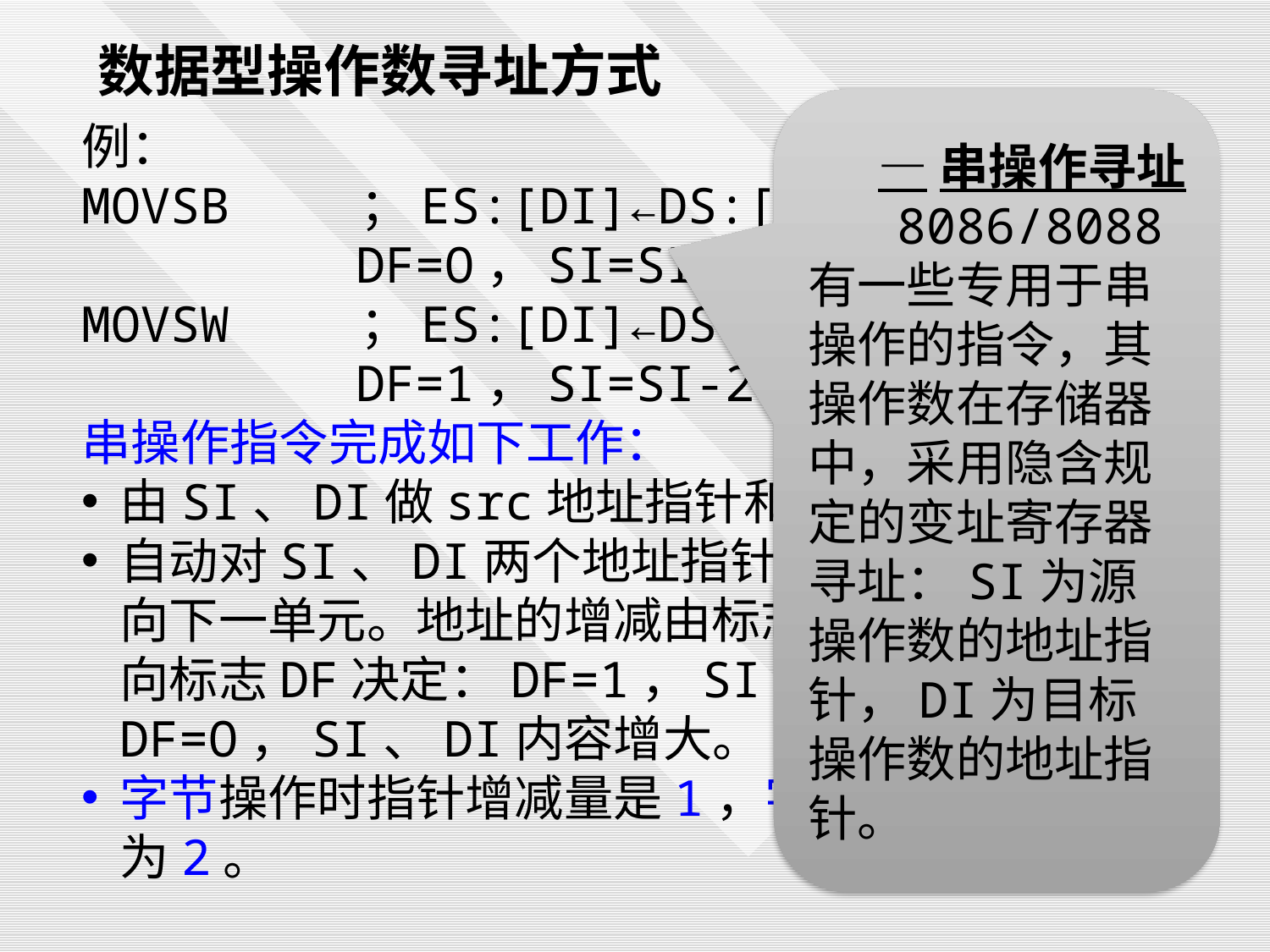

数据型操作数寻址方式
—串操作寻址
   8086/8088有一些专用于串操作的指令，其操作数在存储器中，采用隐含规定的变址寄存器寻址：SI为源操作数的地址指针，DI为目标操作数的地址指针。
例：
MOVSB    ；ES:[DI]←DS:[SI]，若DF=O，SI=SI+1，DI=DI+1
MOVSW    ；ES:[DI]←DS:[SI]，若DF=1，SI=SI-2，DI=DI-2
串操作指令完成如下工作：
由SI、DI做src地址指针和dest地址指针。
自动对SI、DI两个地址指针进行修改，使之指向下一单元。地址的增减由标志寄存器FR中的方向标志DF决定：DF=1，SI、DI内容减小；DF=O，SI、DI内容增大。
字节操作时指针增减量是1，字操作时指针增减量为2。